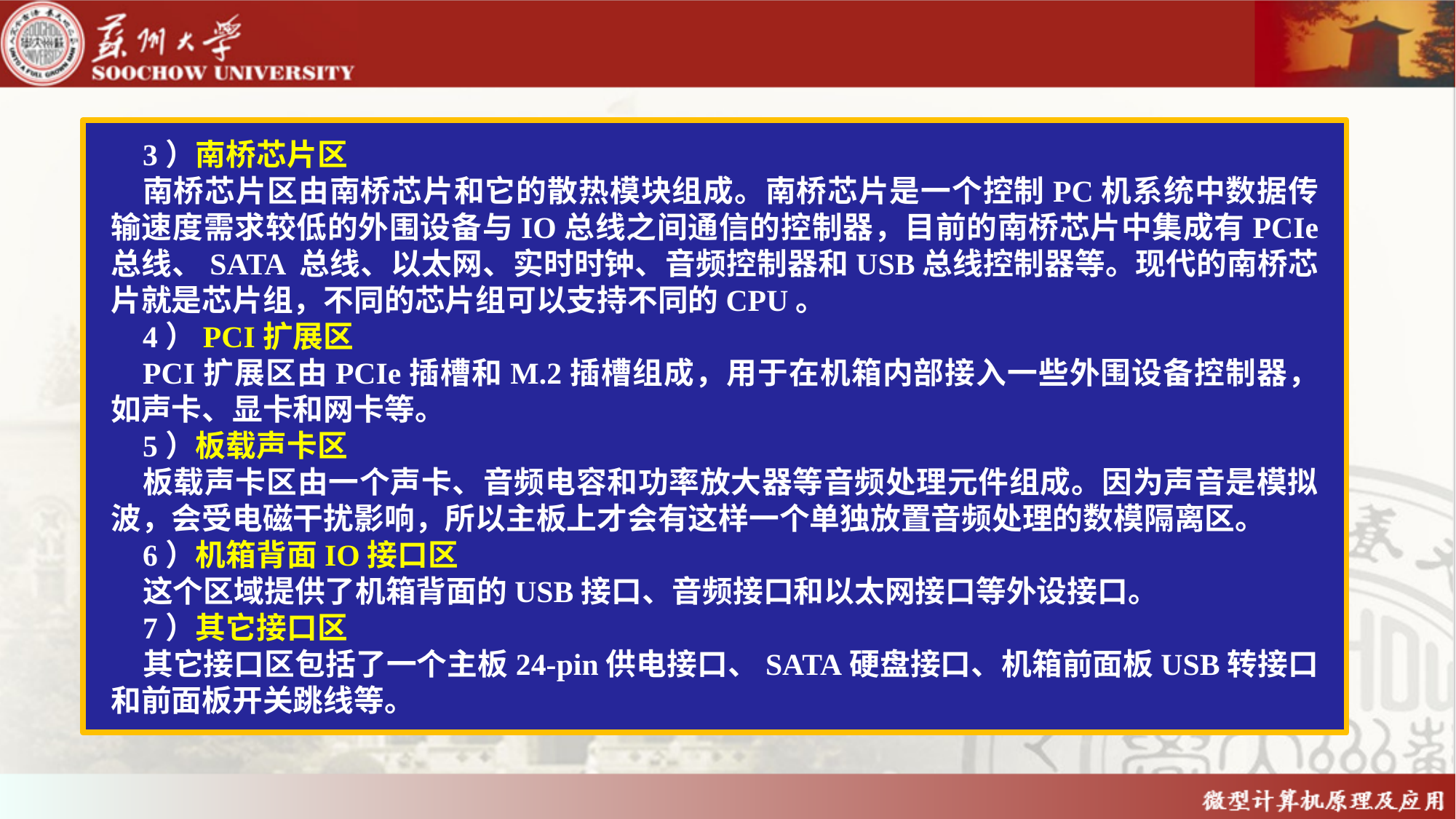

3）南桥芯片区
南桥芯片区由南桥芯片和它的散热模块组成。南桥芯片是一个控制PC机系统中数据传输速度需求较低的外围设备与IO总线之间通信的控制器，目前的南桥芯片中集成有PCIe 总线、SATA 总线、以太网、实时时钟、音频控制器和USB总线控制器等。现代的南桥芯片就是芯片组，不同的芯片组可以支持不同的CPU。
4）PCI扩展区
PCI扩展区由PCIe插槽和M.2插槽组成，用于在机箱内部接入一些外围设备控制器，如声卡、显卡和网卡等。
5）板载声卡区
板载声卡区由一个声卡、音频电容和功率放大器等音频处理元件组成。因为声音是模拟波，会受电磁干扰影响，所以主板上才会有这样一个单独放置音频处理的数模隔离区。
6）机箱背面IO接口区
这个区域提供了机箱背面的USB接口、音频接口和以太网接口等外设接口。
7）其它接口区
其它接口区包括了一个主板24-pin供电接口、SATA硬盘接口、机箱前面板USB转接口和前面板开关跳线等。